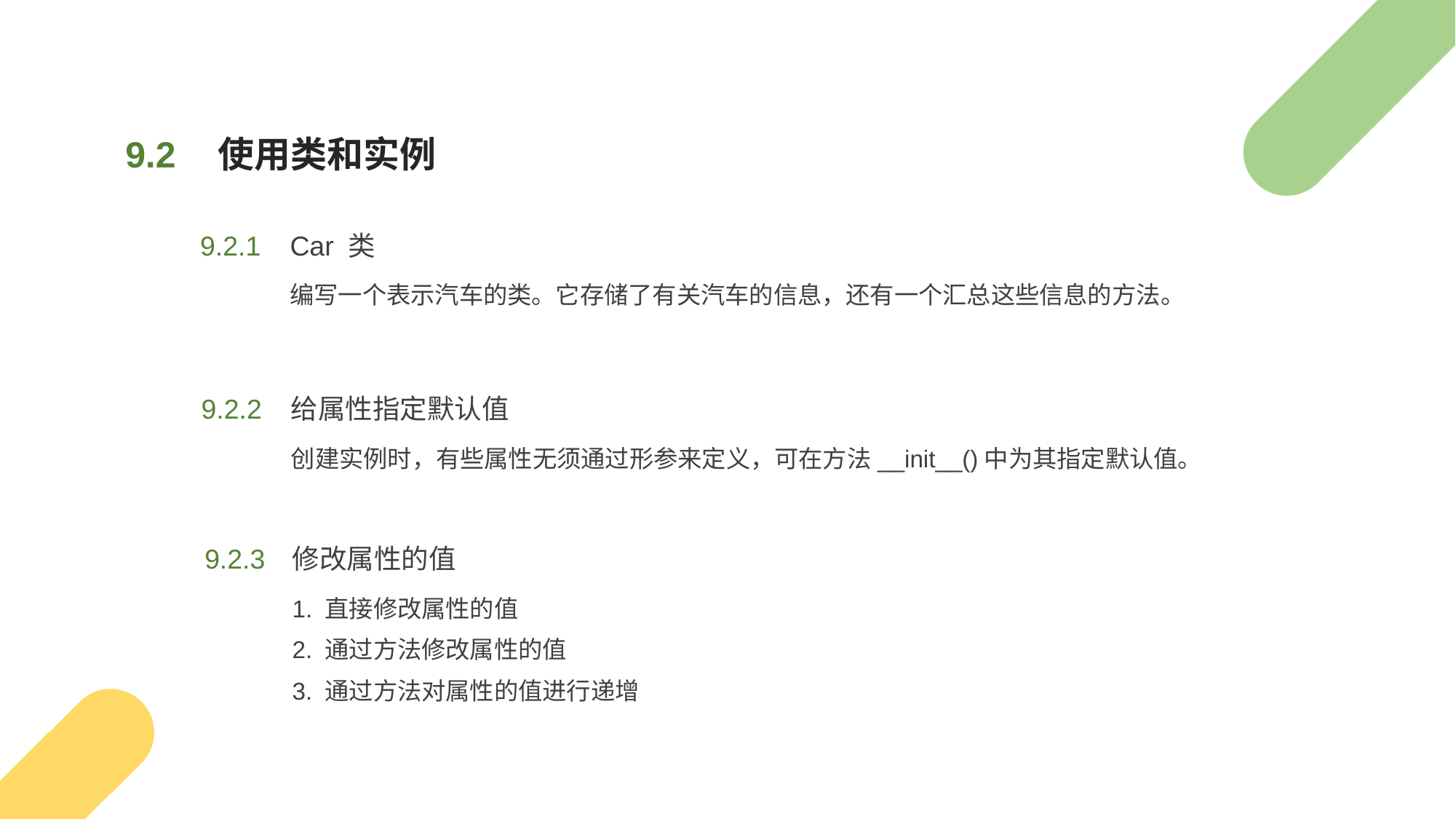

使用类和实例
9.2
Car 类
9.2.1
编写一个表示汽车的类。它存储了有关汽车的信息，还有一个汇总这些信息的方法。
给属性指定默认值
9.2.2
创建实例时，有些属性无须通过形参来定义，可在方法__init__()中为其指定默认值。
修改属性的值
9.2.3
1. 直接修改属性的值
2. 通过方法修改属性的值
3. 通过方法对属性的值进行递增